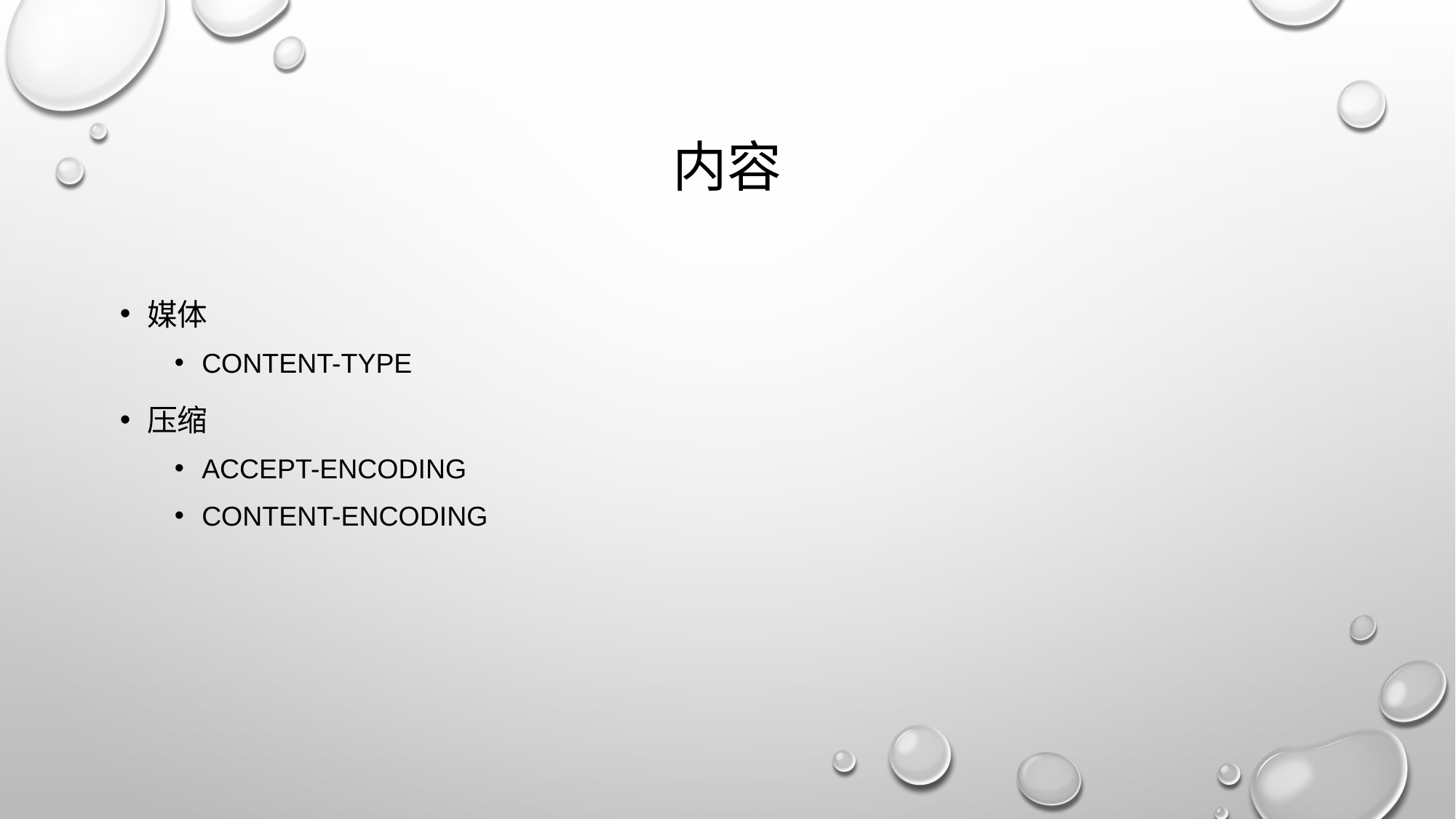

# 内容
媒体
content-type
压缩
Accept-Encoding
Content-Encoding